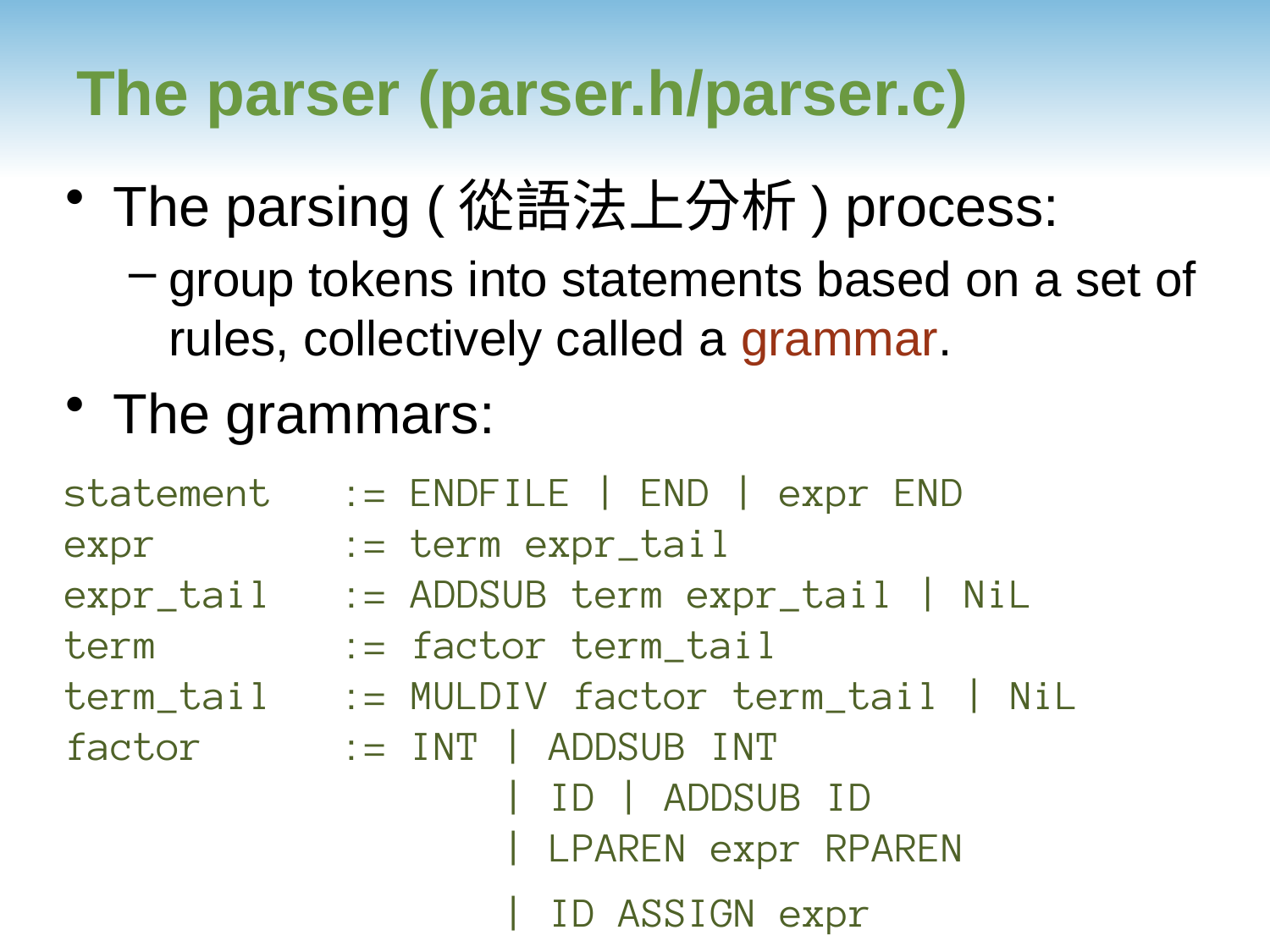

# The parser (parser.h/parser.c)
The parsing (從語法上分析) process:
group tokens into statements based on a set of rules, collectively called a grammar.
The grammars:

statement   := ENDFILE | END | expr END
expr        := term expr_tail
expr_tail   := ADDSUB term expr_tail | NiL
term        := factor term_tail
term_tail   := MULDIV factor term_tail | NiL
factor      := INT | ADDSUB INT
                   | ID | ADDSUB ID
                   | LPAREN expr RPAREN
                   | ID ASSIGN expr